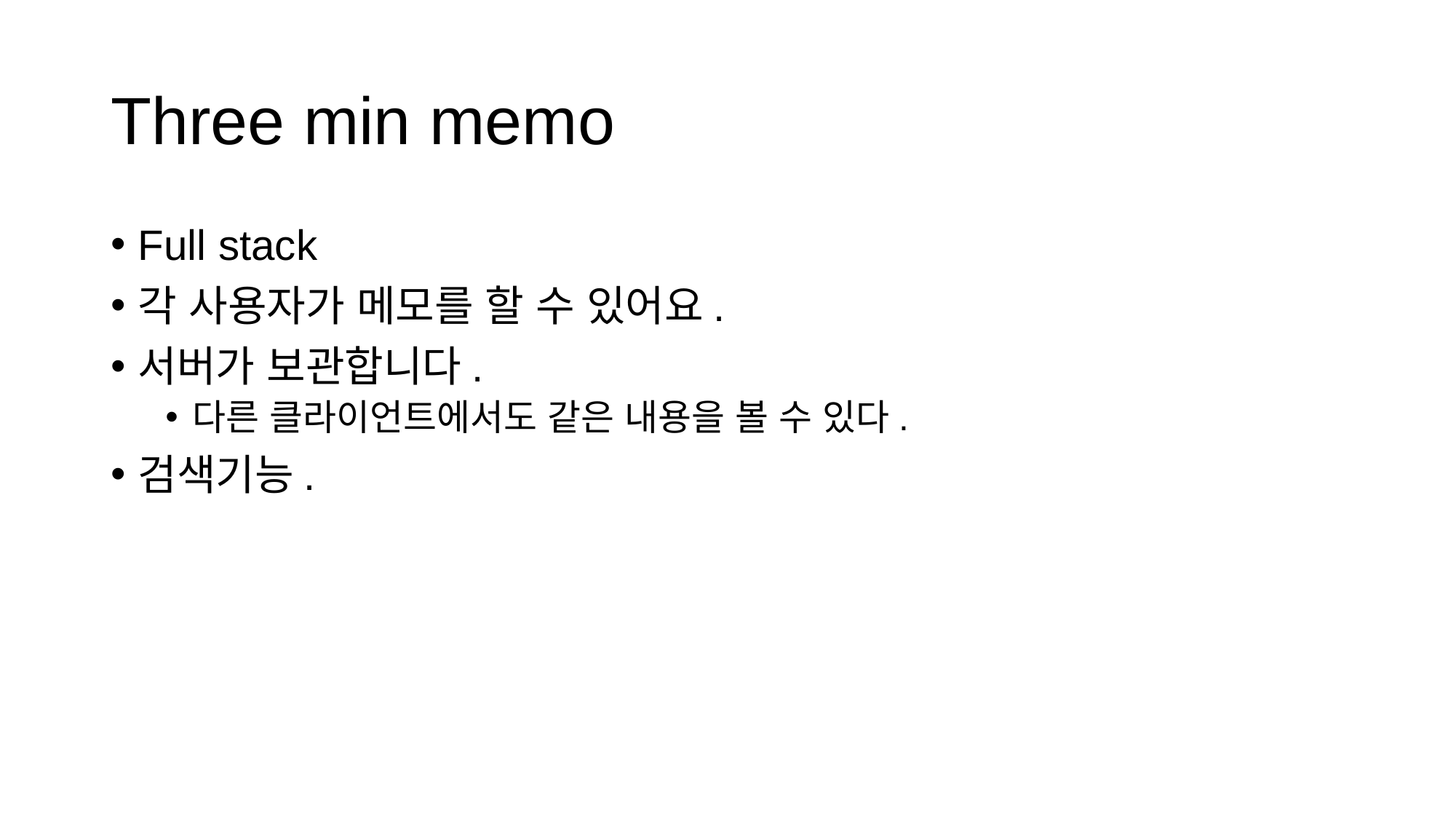

# Three min memo
Full stack
각 사용자가 메모를 할 수 있어요.
서버가 보관합니다.
다른 클라이언트에서도 같은 내용을 볼 수 있다.
검색기능.